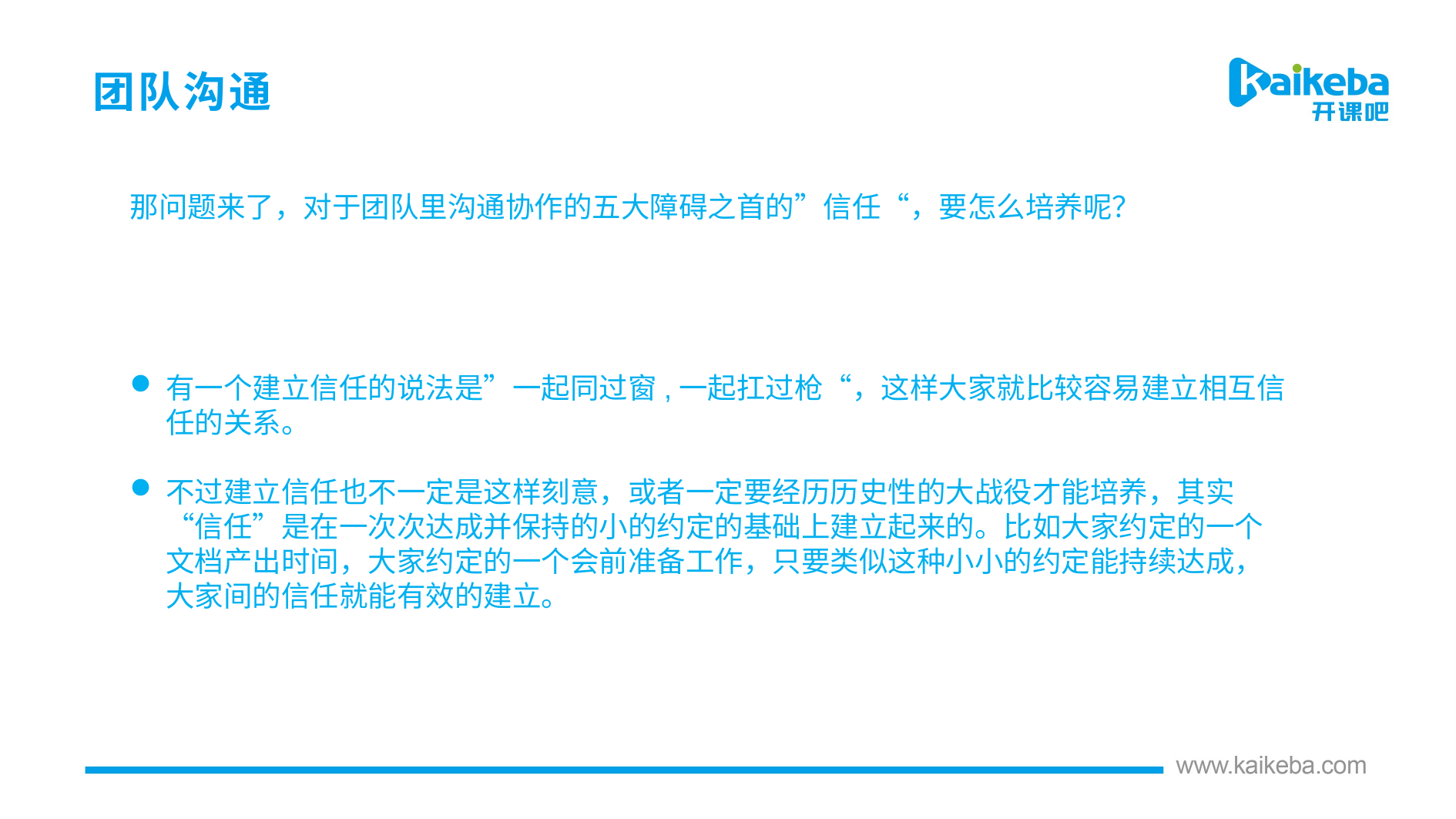

# 团队沟通
那问题来了，对于团队里沟通协作的五大障碍之首的”信任“，要怎么培养呢？
有一个建立信任的说法是”一起同过窗,一起扛过枪“，这样大家就比较容易建立相互信任的关系。

不过建立信任也不一定是这样刻意，或者一定要经历历史性的大战役才能培养，其实“信任”是在一次次达成并保持的小的约定的基础上建立起来的。比如大家约定的一个文档产出时间，大家约定的一个会前准备工作，只要类似这种小小的约定能持续达成，大家间的信任就能有效的建立。